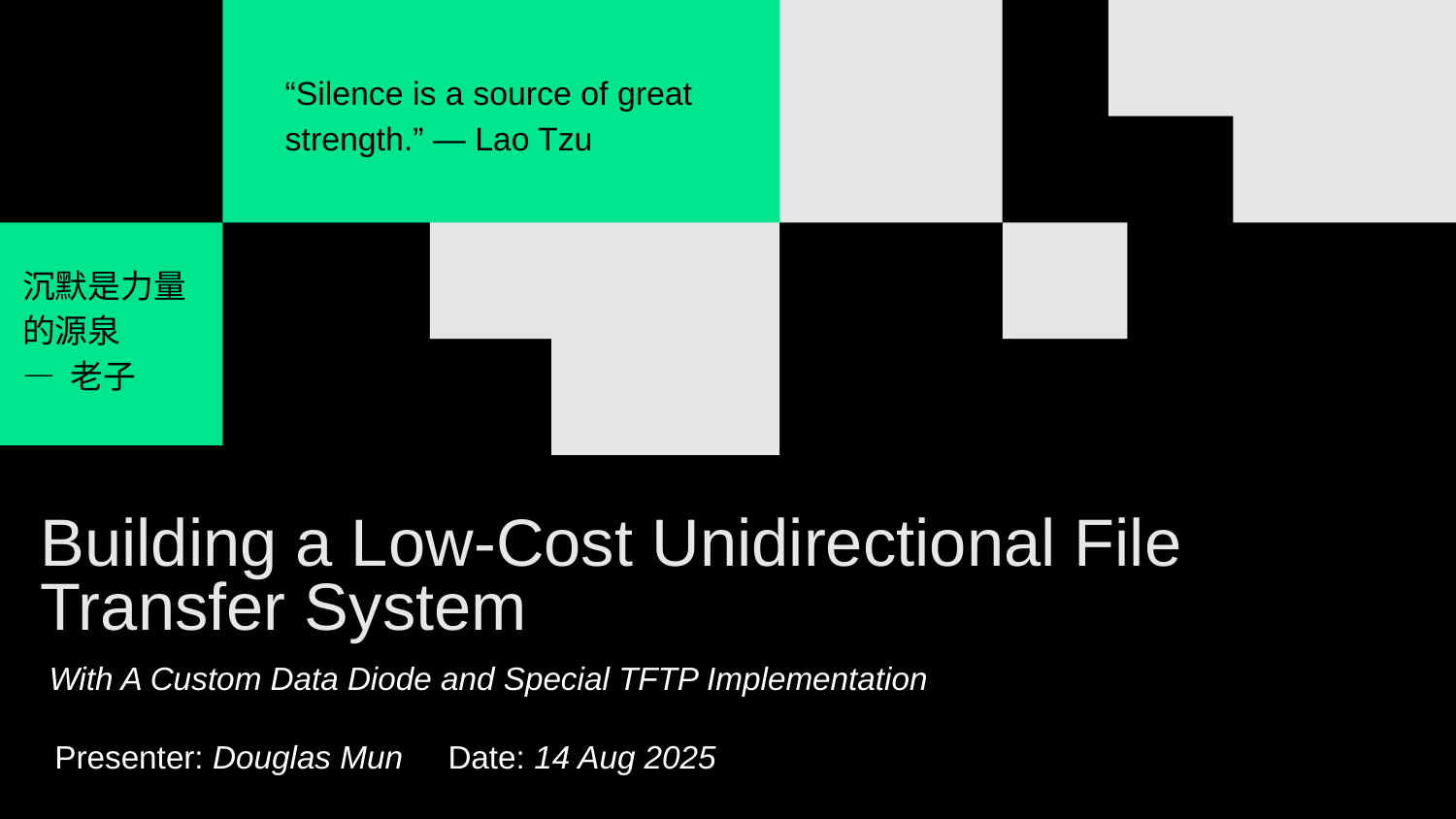

“Silence is a source of great strength.” — Lao Tzu
沉默是力量的源泉
— 老子
# Building a Low-Cost Unidirectional File Transfer System
With A Custom Data Diode and Special TFTP Implementation
Presenter: Douglas Mun     Date: 14 Aug 2025